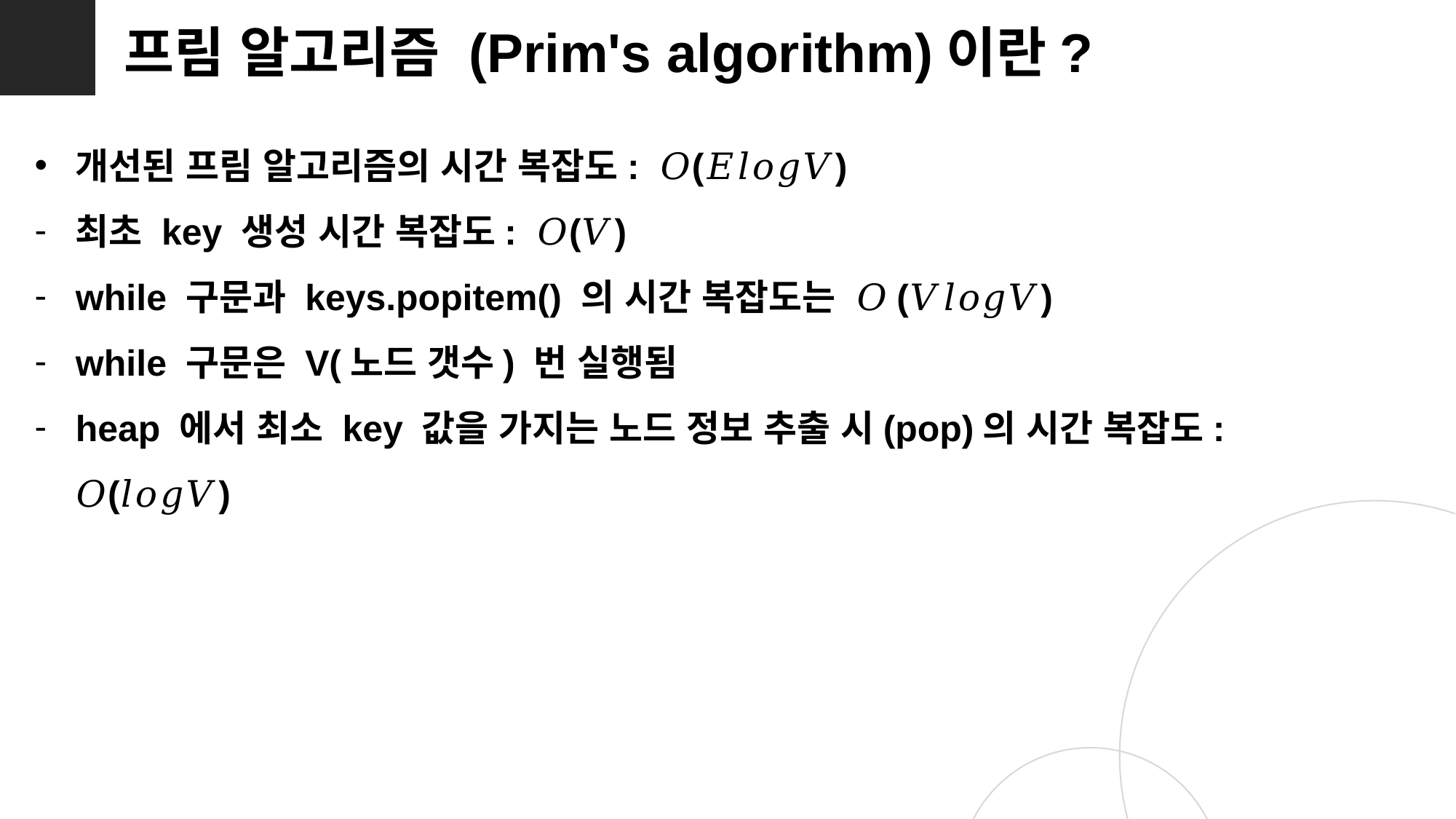

프림 알고리즘 (Prim's algorithm)이란?
개선된 프림 알고리즘의 시간 복잡도:  𝑂(𝐸𝑙𝑜𝑔𝑉)
최초 key 생성 시간 복잡도:  𝑂(𝑉)
while 구문과 keys.popitem() 의 시간 복잡도는  𝑂(𝑉𝑙𝑜𝑔𝑉)
while 구문은 V(노드 갯수) 번 실행됨
heap 에서 최소 key 값을 가지는 노드 정보 추출 시(pop)의 시간 복잡도:  𝑂(𝑙𝑜𝑔𝑉)